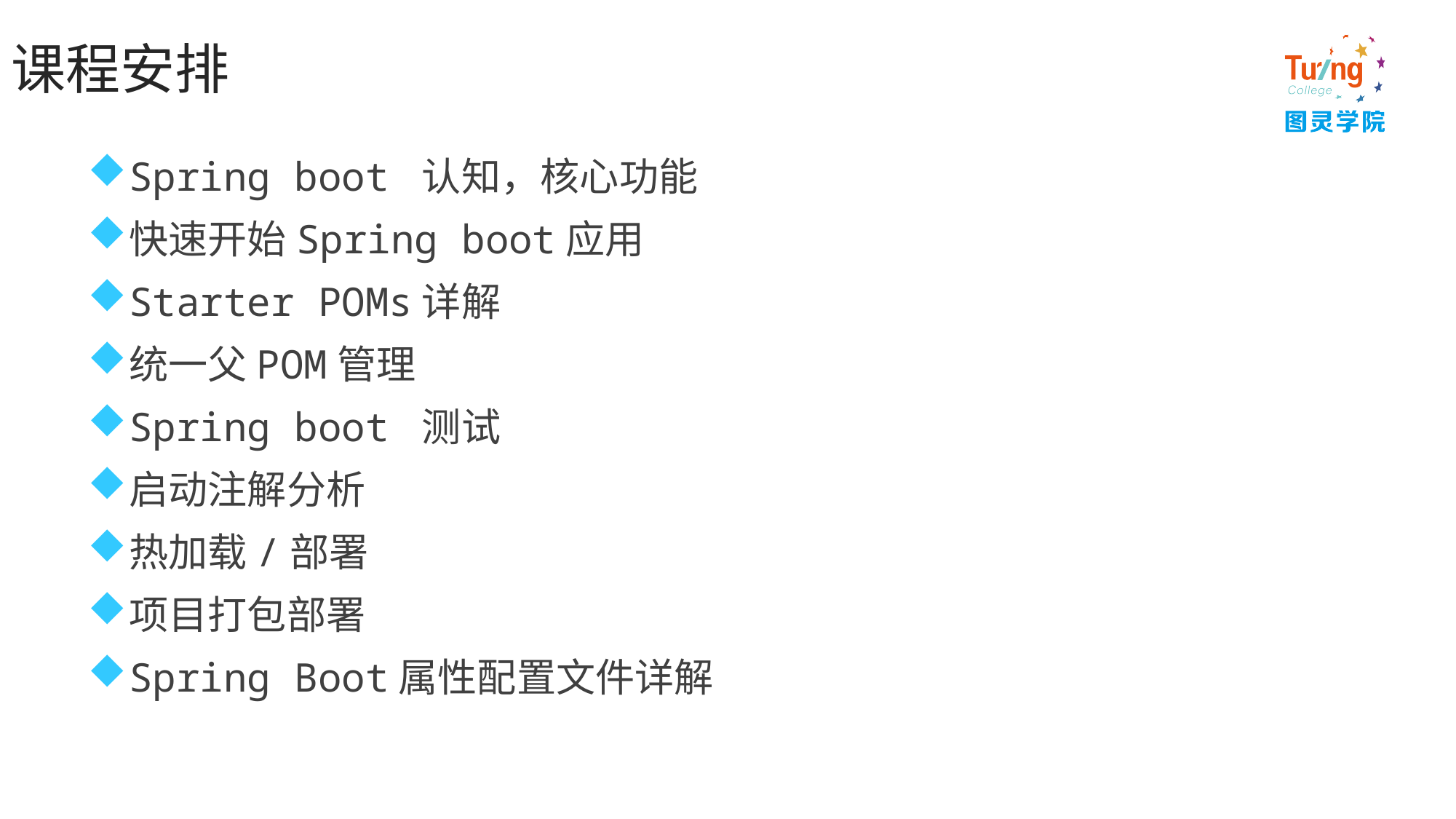

# 课程安排
Spring boot 认知，核心功能
快速开始Spring boot应用
Starter POMs详解
统一父POM管理
Spring boot 测试
启动注解分析
热加载/部署
项目打包部署
Spring Boot属性配置文件详解